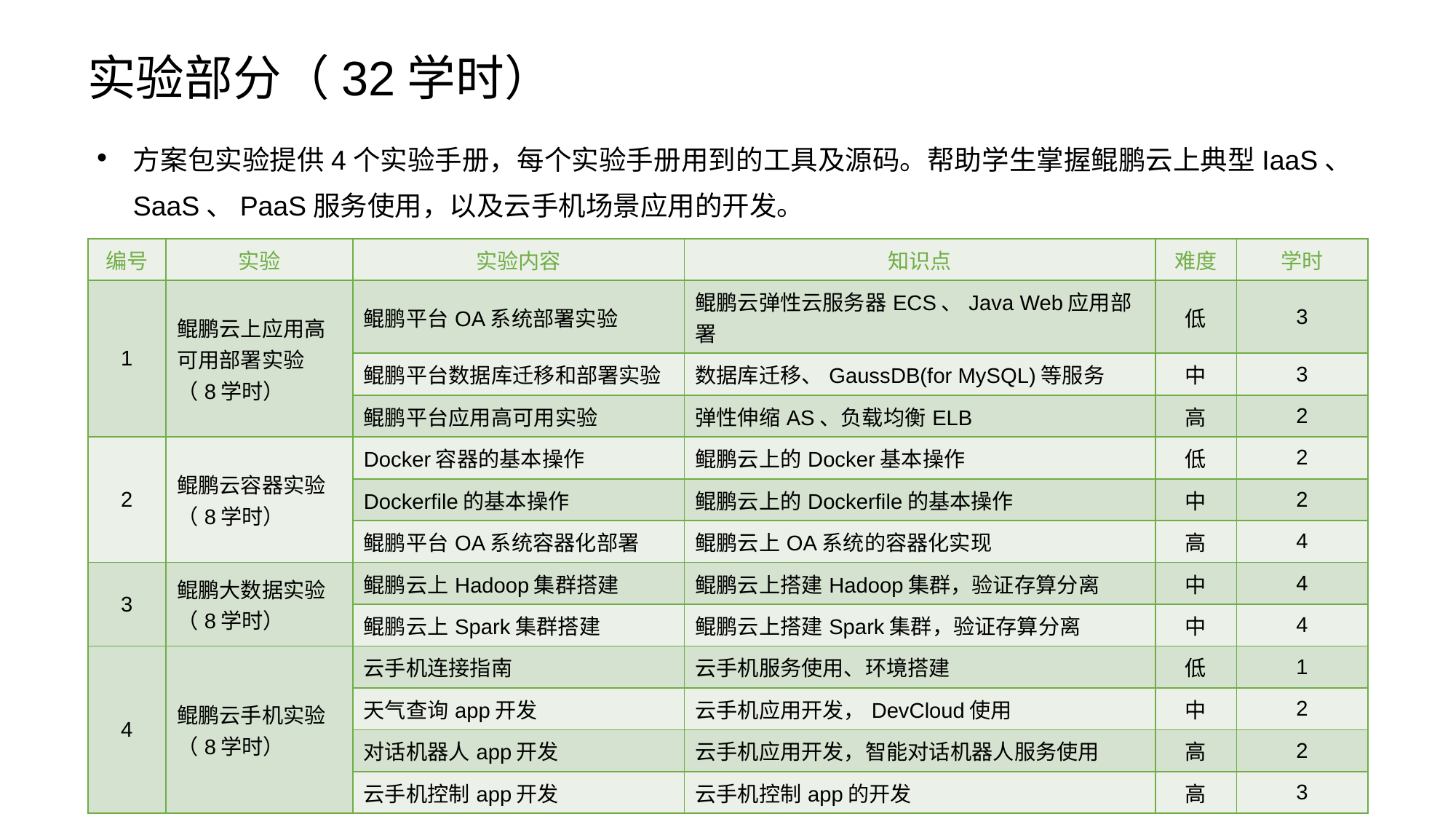

# 实验部分（32学时）
方案包实验提供4个实验手册，每个实验手册用到的工具及源码。帮助学生掌握鲲鹏云上典型IaaS、SaaS、PaaS服务使用，以及云手机场景应用的开发。
| 编号 | 实验 | 实验内容 | 知识点 | 难度 | 学时 |
| --- | --- | --- | --- | --- | --- |
| 1 | 鲲鹏云上应用高可用部署实验（8学时） | 鲲鹏平台OA系统部署实验 | 鲲鹏云弹性云服务器ECS、Java Web应用部署 | 低 | 3 |
|  |  | 鲲鹏平台数据库迁移和部署实验 | 数据库迁移、GaussDB(for MySQL)等服务 | 中 | 3 |
|  |  | 鲲鹏平台应用高可用实验 | 弹性伸缩AS、负载均衡ELB | 高 | 2 |
| 2 | 鲲鹏云容器实验（8学时） | Docker容器的基本操作 | 鲲鹏云上的Docker基本操作 | 低 | 2 |
|  |  | Dockerfile的基本操作 | 鲲鹏云上的Dockerfile的基本操作 | 中 | 2 |
|  |  | 鲲鹏平台OA系统容器化部署 | 鲲鹏云上OA系统的容器化实现 | 高 | 4 |
| 3 | 鲲鹏大数据实验（8学时） | 鲲鹏云上Hadoop集群搭建 | 鲲鹏云上搭建Hadoop集群，验证存算分离 | 中 | 4 |
|  |  | 鲲鹏云上Spark集群搭建 | 鲲鹏云上搭建Spark集群，验证存算分离 | 中 | 4 |
| 4 | 鲲鹏云手机实验（8学时） | 云手机连接指南 | 云手机服务使用、环境搭建 | 低 | 1 |
|  |  | 天气查询app开发 | 云手机应用开发，DevCloud使用 | 中 | 2 |
|  |  | 对话机器人app开发 | 云手机应用开发，智能对话机器人服务使用 | 高 | 2 |
|  |  | 云手机控制app开发 | 云手机控制app的开发 | 高 | 3 |